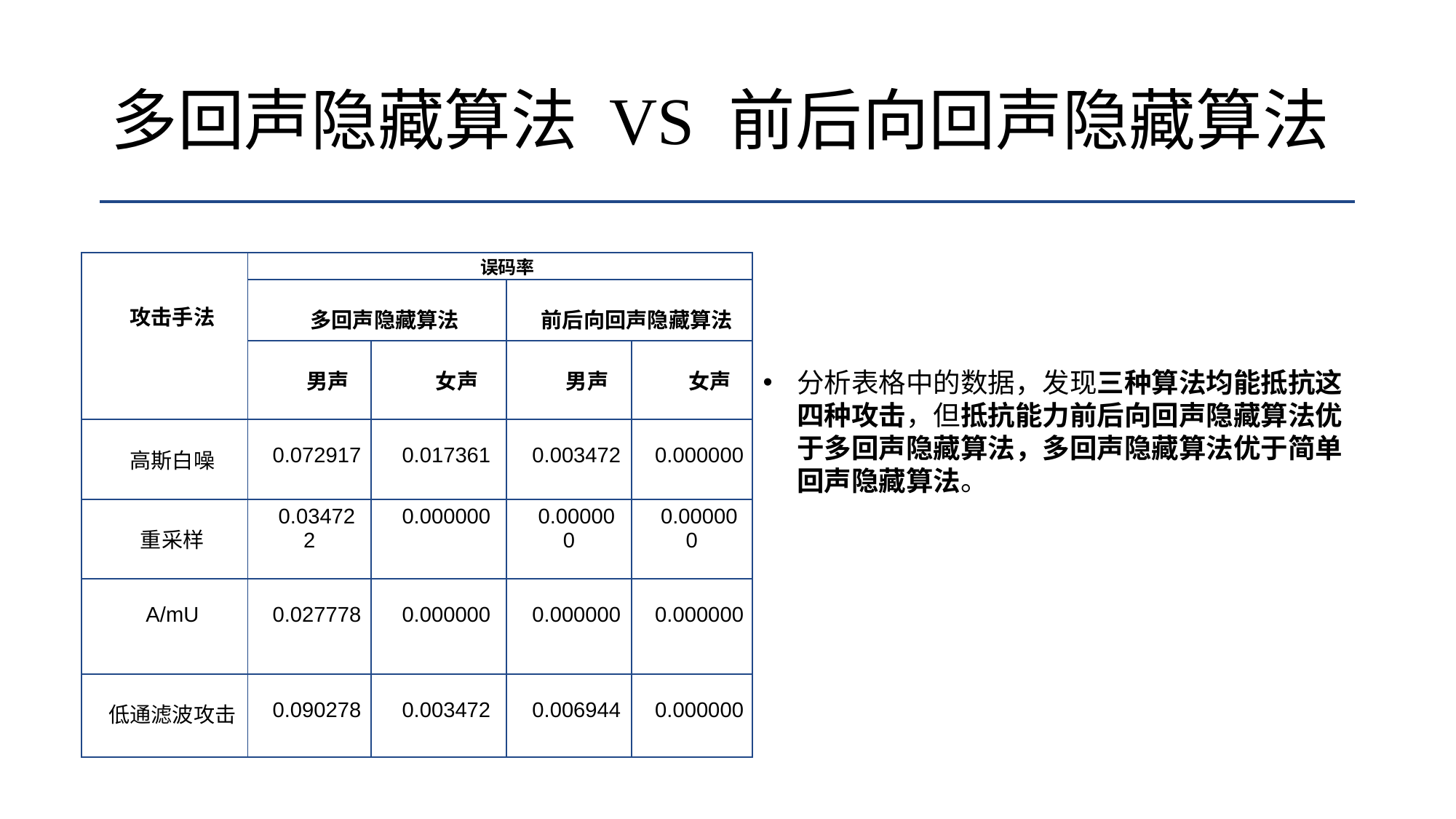

# 多回声隐藏算法 VS 前后向回声隐藏算法
| 攻击手法 | 误码率 |  |  |  |
| --- | --- | --- | --- | --- |
|  | 多回声隐藏算法 |  | 前后向回声隐藏算法 |  |
|  | 男声 | 女声 | 男声 | 女声 |
| 高斯白噪 | 0.072917 | 0.017361 | 0.003472 | 0.000000 |
| 重采样 | 0.034722 | 0.000000 | 0.000000 | 0.000000 |
| A/mU | 0.027778 | 0.000000 | 0.000000 | 0.000000 |
| 低通滤波攻击 | 0.090278 | 0.003472 | 0.006944 | 0.000000 |
分析表格中的数据，发现三种算法均能抵抗这四种攻击，但抵抗能力前后向回声隐藏算法优于多回声隐藏算法，多回声隐藏算法优于简单回声隐藏算法。